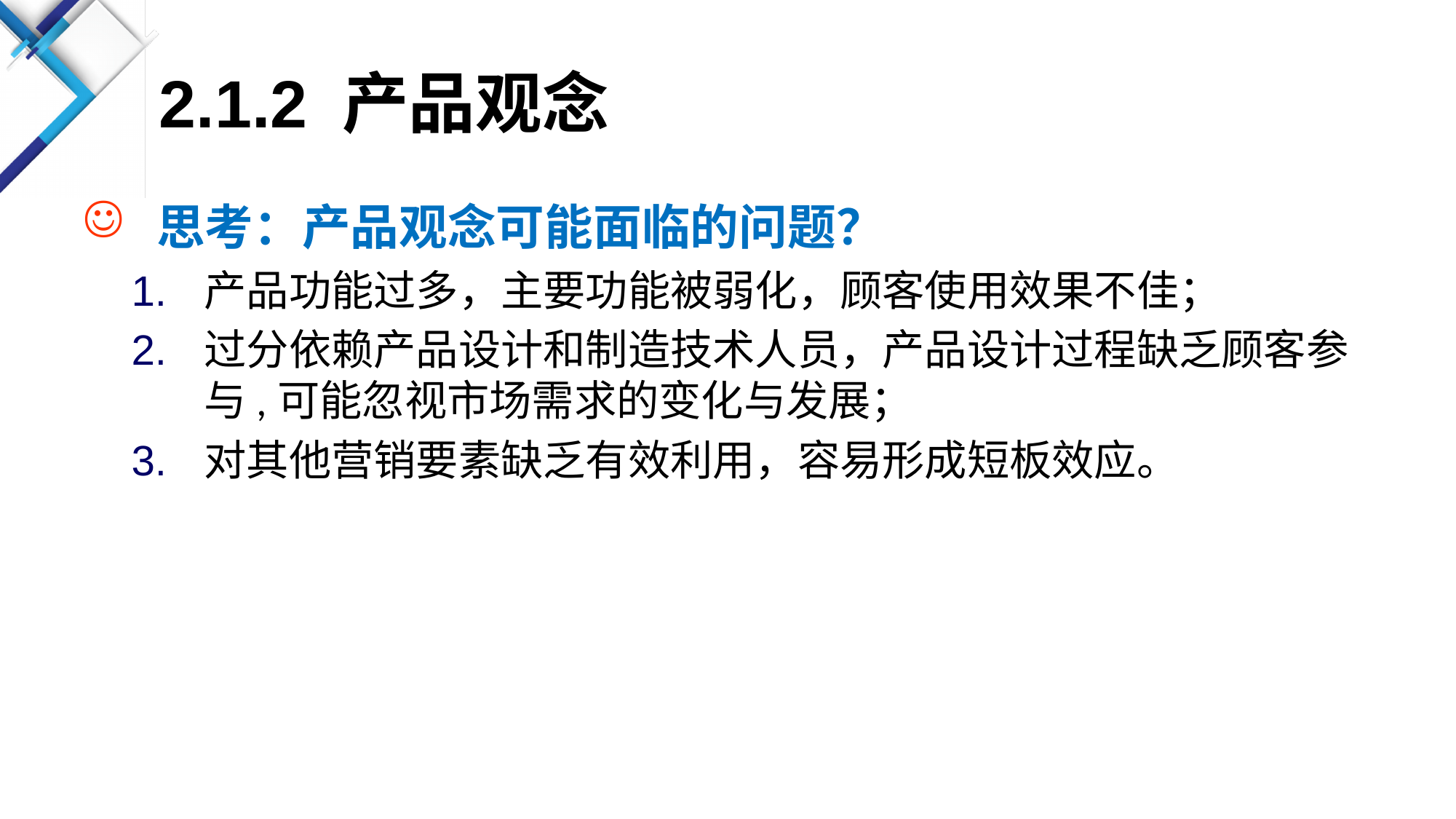

# 2.1.2 产品观念
思考：产品观念可能面临的问题？
产品功能过多，主要功能被弱化，顾客使用效果不佳；
过分依赖产品设计和制造技术人员，产品设计过程缺乏顾客参与,可能忽视市场需求的变化与发展；
对其他营销要素缺乏有效利用，容易形成短板效应。